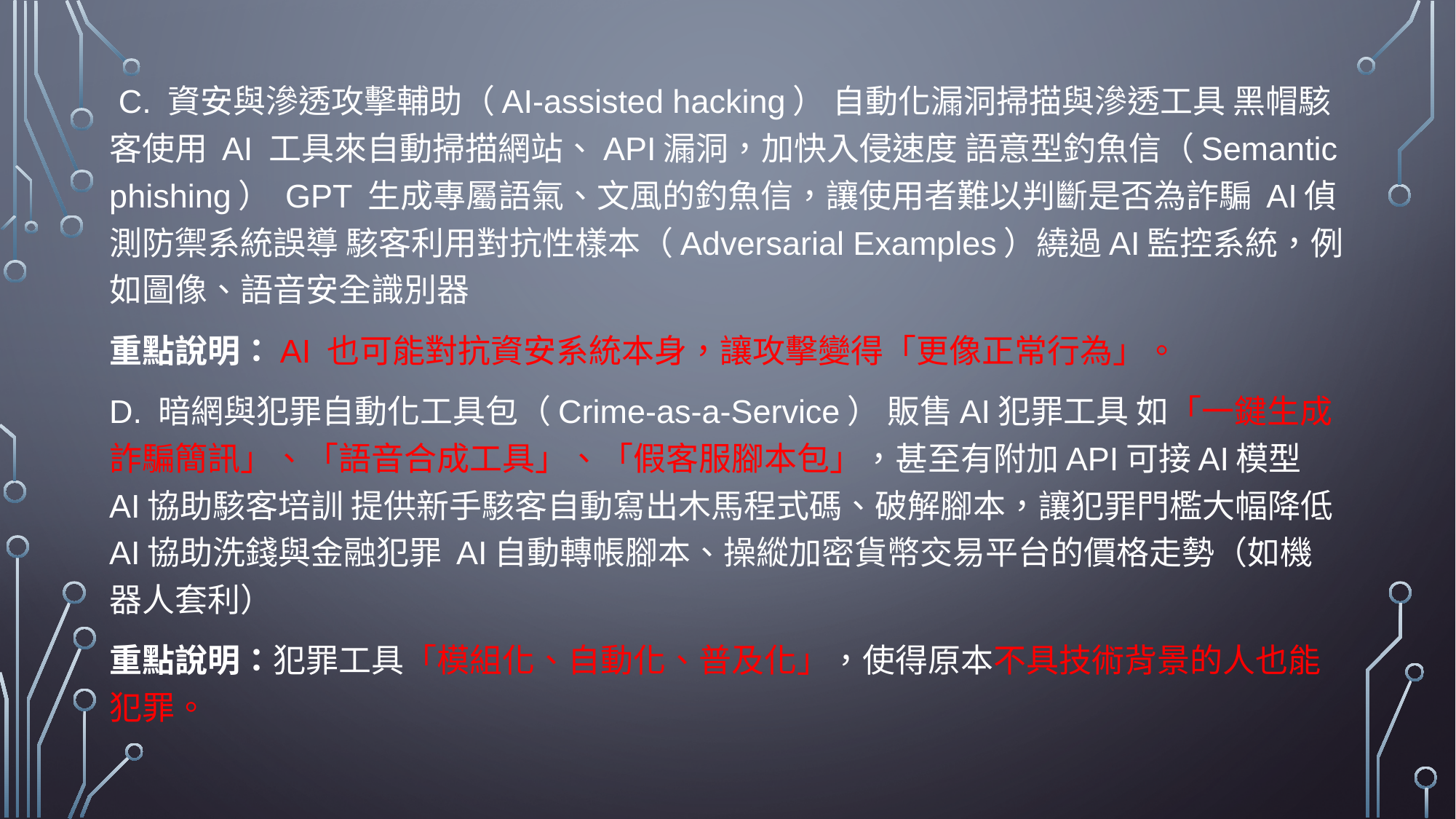

C. 資安與滲透攻擊輔助（AI-assisted hacking） 自動化漏洞掃描與滲透工具 黑帽駭客使用 AI 工具來自動掃描網站、API漏洞，加快入侵速度 語意型釣魚信（Semantic phishing） GPT 生成專屬語氣、文風的釣魚信，讓使用者難以判斷是否為詐騙 AI偵測防禦系統誤導 駭客利用對抗性樣本（Adversarial Examples）繞過AI監控系統，例如圖像、語音安全識別器
重點說明：AI 也可能對抗資安系統本身，讓攻擊變得「更像正常行為」。
D. 暗網與犯罪自動化工具包（Crime-as-a-Service） 販售AI犯罪工具 如「一鍵生成詐騙簡訊」、「語音合成工具」、「假客服腳本包」，甚至有附加API可接AI模型 AI協助駭客培訓 提供新手駭客自動寫出木馬程式碼、破解腳本，讓犯罪門檻大幅降低 AI協助洗錢與金融犯罪 AI自動轉帳腳本、操縱加密貨幣交易平台的價格走勢（如機器人套利）
重點說明：犯罪工具「模組化、自動化、普及化」，使得原本不具技術背景的人也能犯罪。